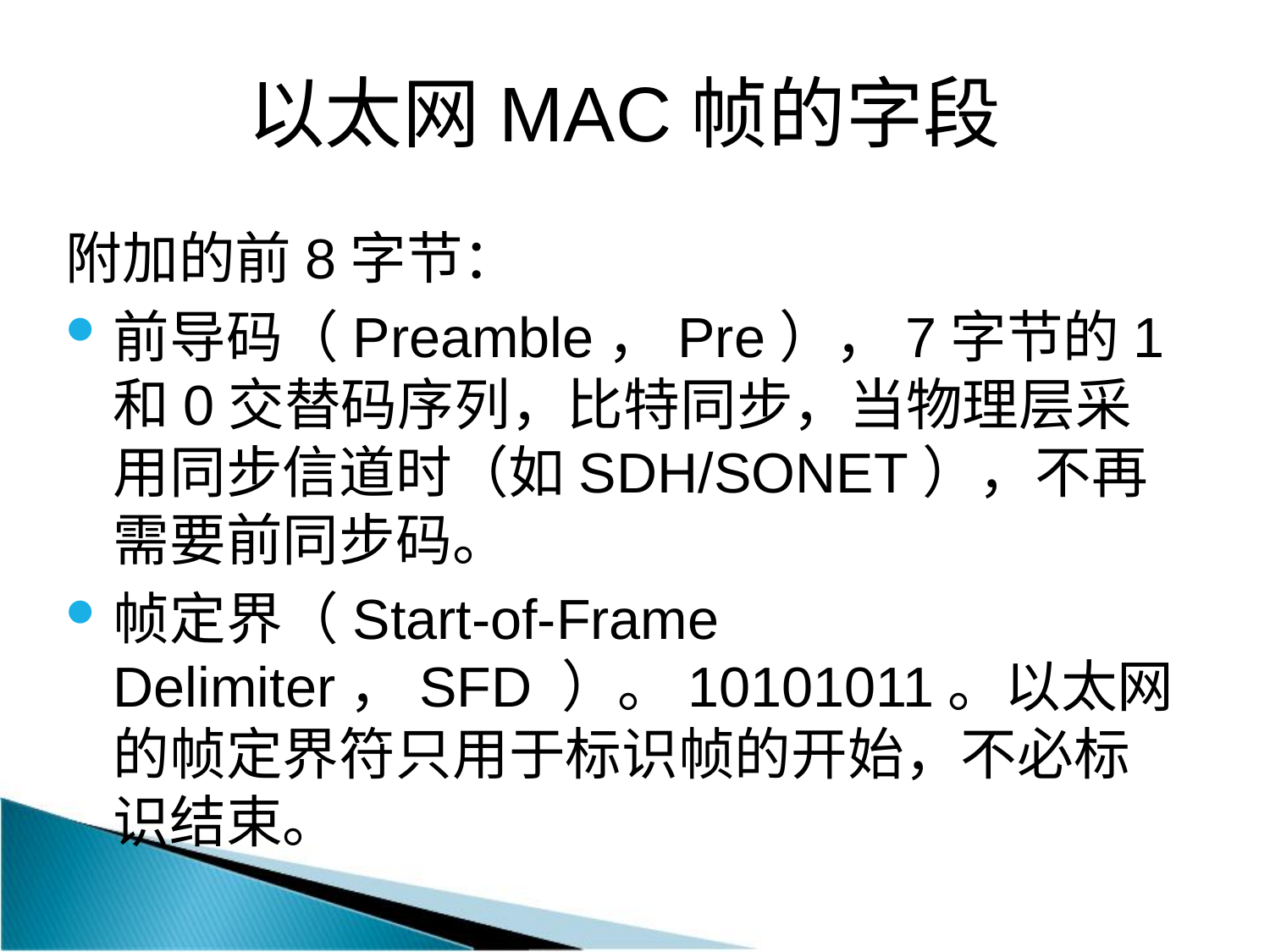

以太网MAC帧的字段
附加的前8字节：
前导码（Preamble，Pre），7字节的1和0交替码序列，比特同步，当物理层采用同步信道时（如SDH/SONET），不再需要前同步码。
帧定界（Start-of-Frame Delimiter，SFD ）。10101011。以太网的帧定界符只用于标识帧的开始，不必标识结束。